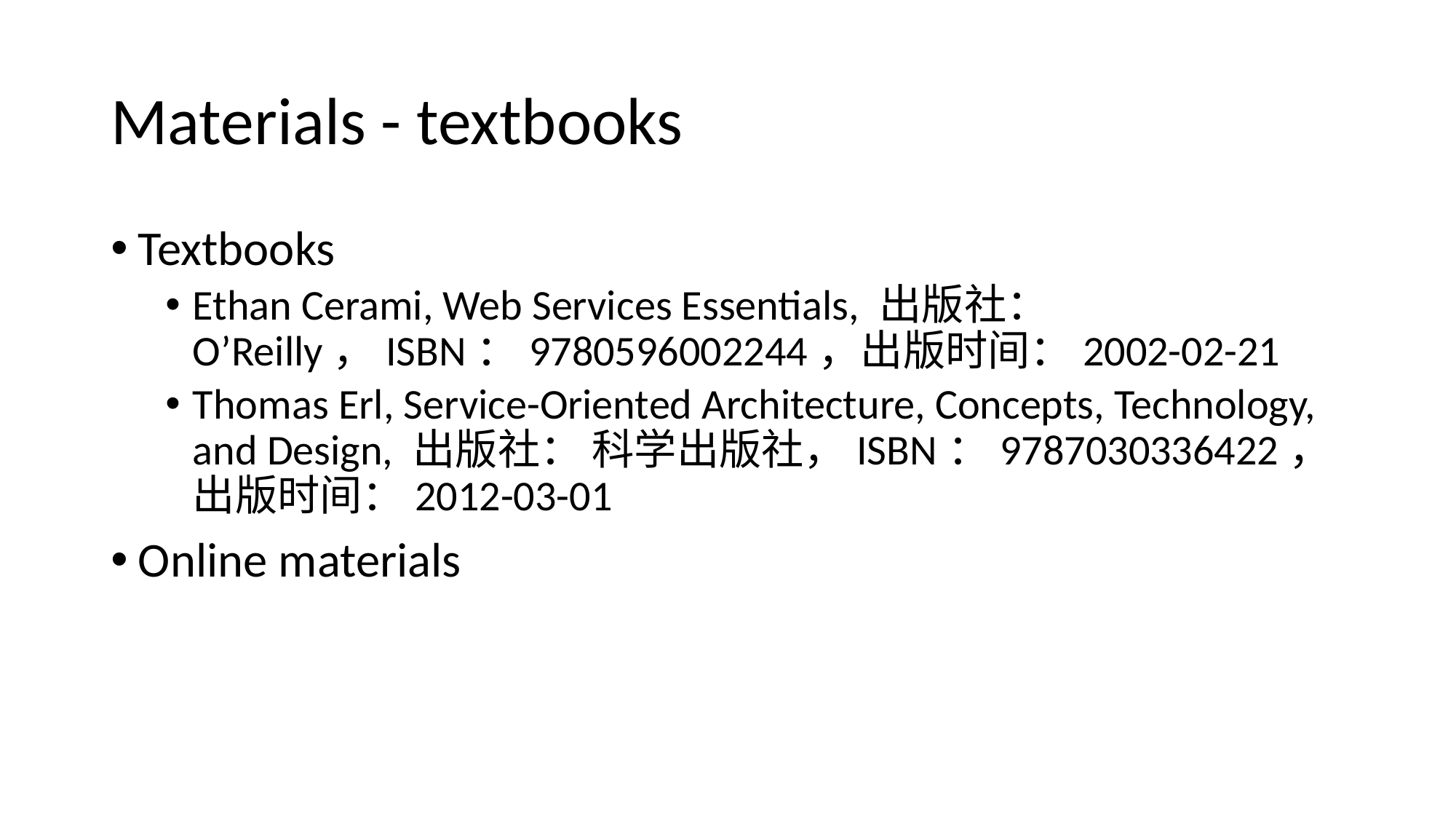

# Materials - textbooks
Textbooks
Ethan Cerami, Web Services Essentials, 出版社：O’Reilly，ISBN：9780596002244，出版时间：2002-02-21
Thomas Erl, Service-Oriented Architecture, Concepts, Technology, and Design, 出版社： 科学出版社，ISBN：9787030336422，出版时间：2012-03-01
Online materials